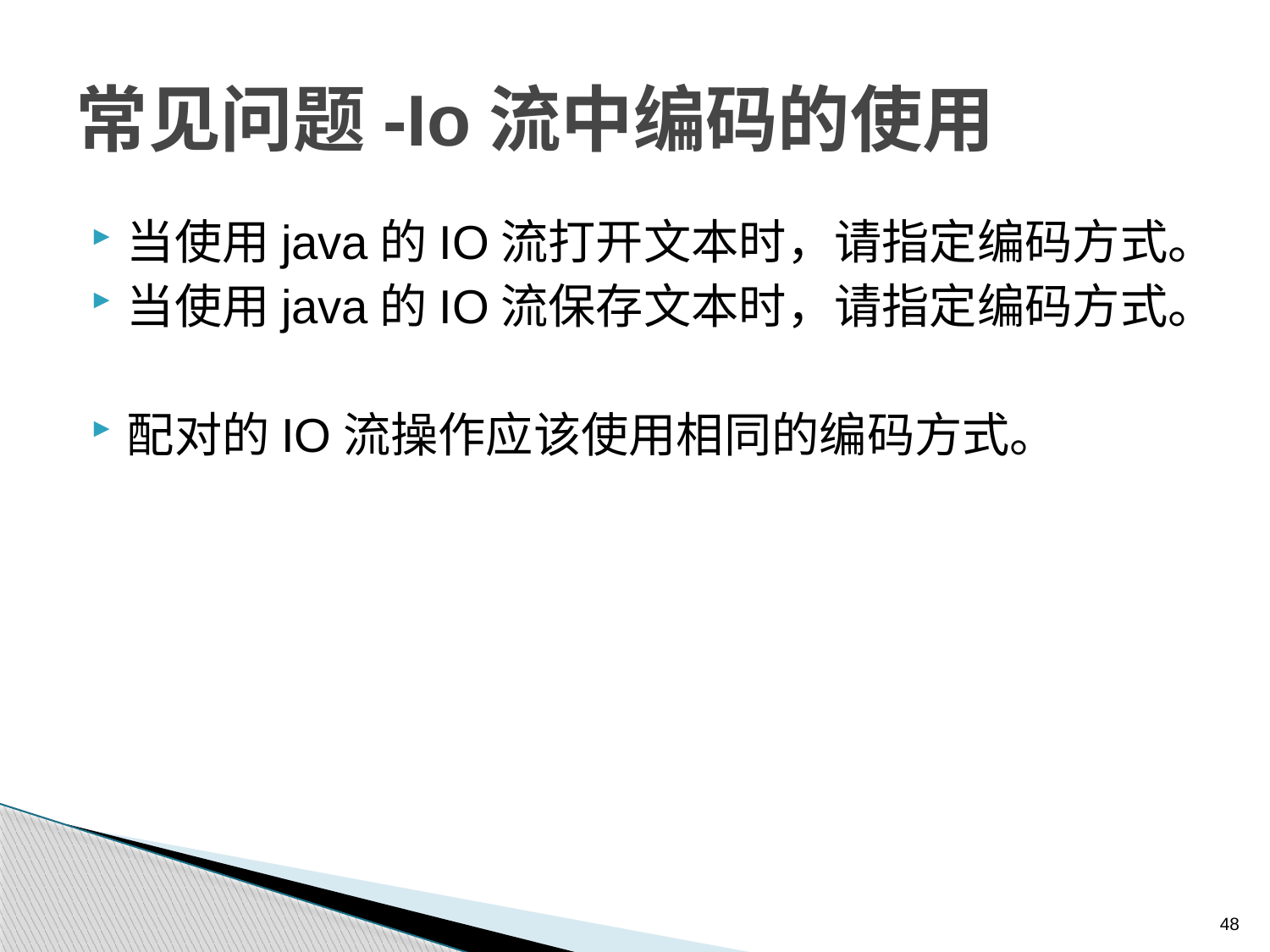

# 常见问题-Io流中编码的使用
当使用java的IO流打开文本时，请指定编码方式。
当使用java的IO流保存文本时，请指定编码方式。

配对的IO流操作应该使用相同的编码方式。

48